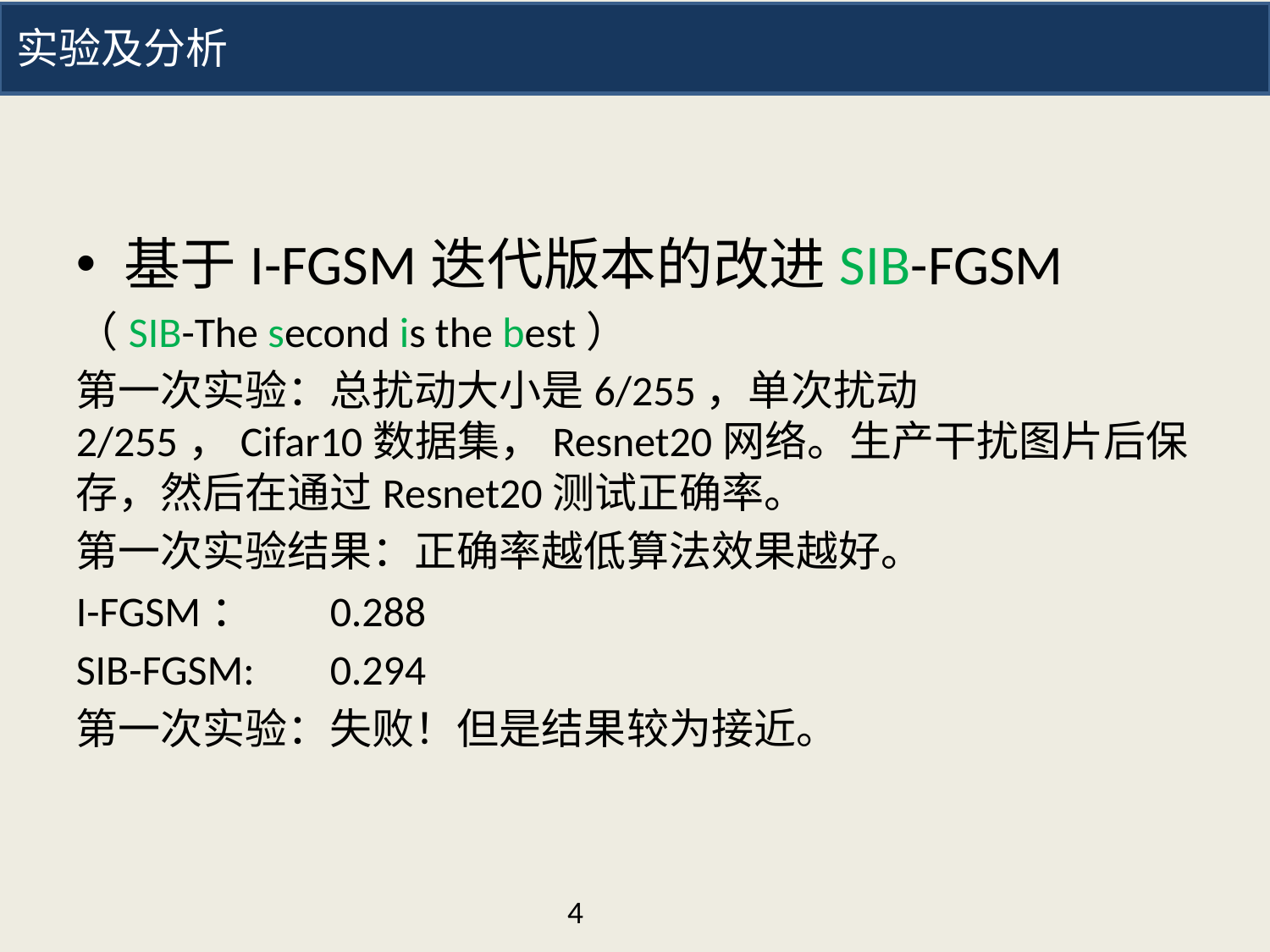

实验及分析
基于I-FGSM迭代版本的改进SIB-FGSM
（SIB-The second is the best）
第一次实验：总扰动大小是6/255，单次扰动2/255，Cifar10数据集，Resnet20网络。生产干扰图片后保存，然后在通过Resnet20测试正确率。
第一次实验结果：正确率越低算法效果越好。
I-FGSM：	0.288
SIB-FGSM:	0.294
第一次实验：失败！但是结果较为接近。
4